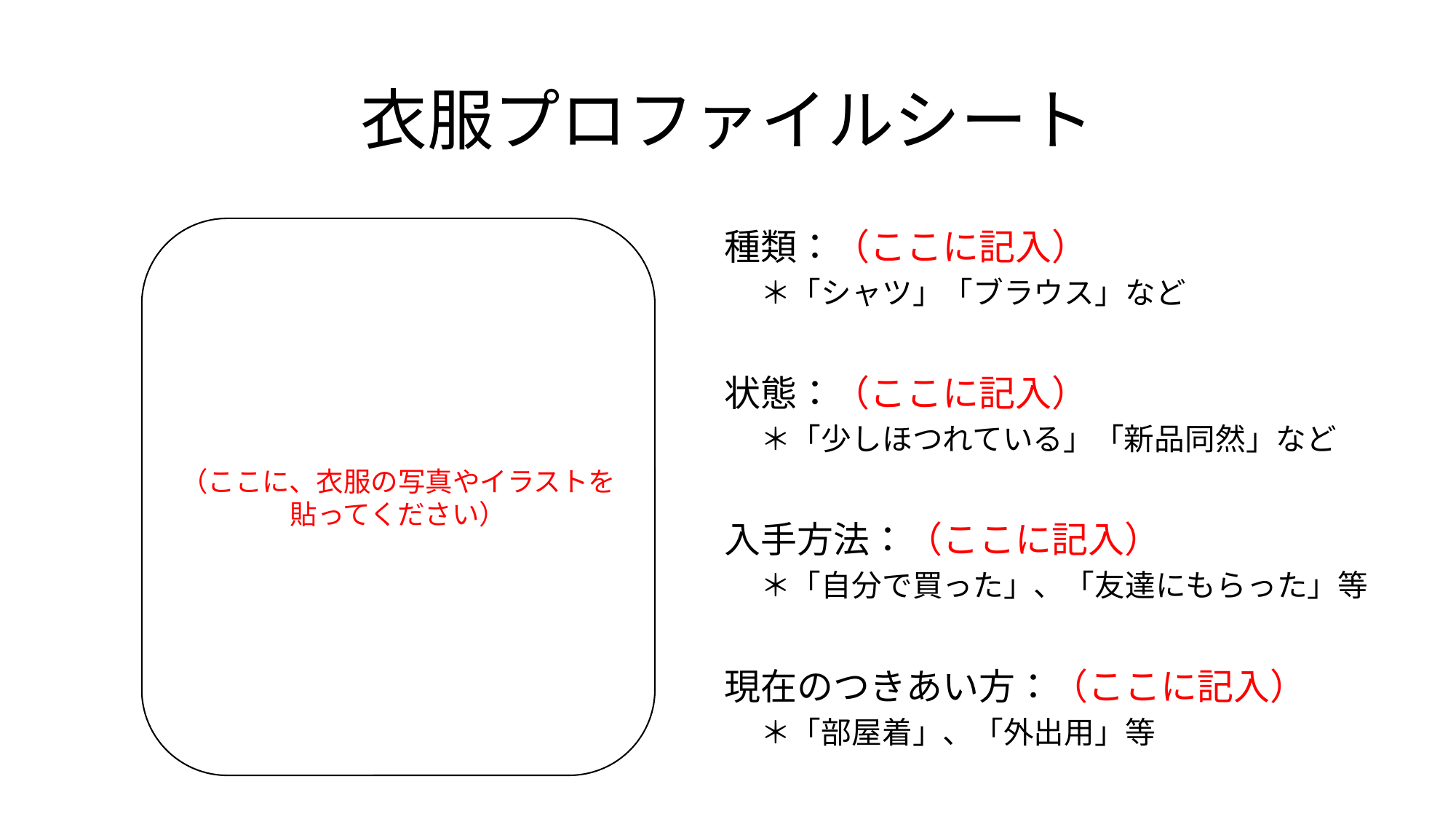

# 衣服プロファイルシート
（ここに、衣服の写真やイラストを貼ってください）
種類：（ここに記入）
　＊「シャツ」「ブラウス」など
状態：（ここに記入）
　＊「少しほつれている」「新品同然」など
入手方法：（ここに記入）
　＊「自分で買った」、「友達にもらった」等
現在のつきあい方：（ここに記入）
　＊「部屋着」、「外出用」等